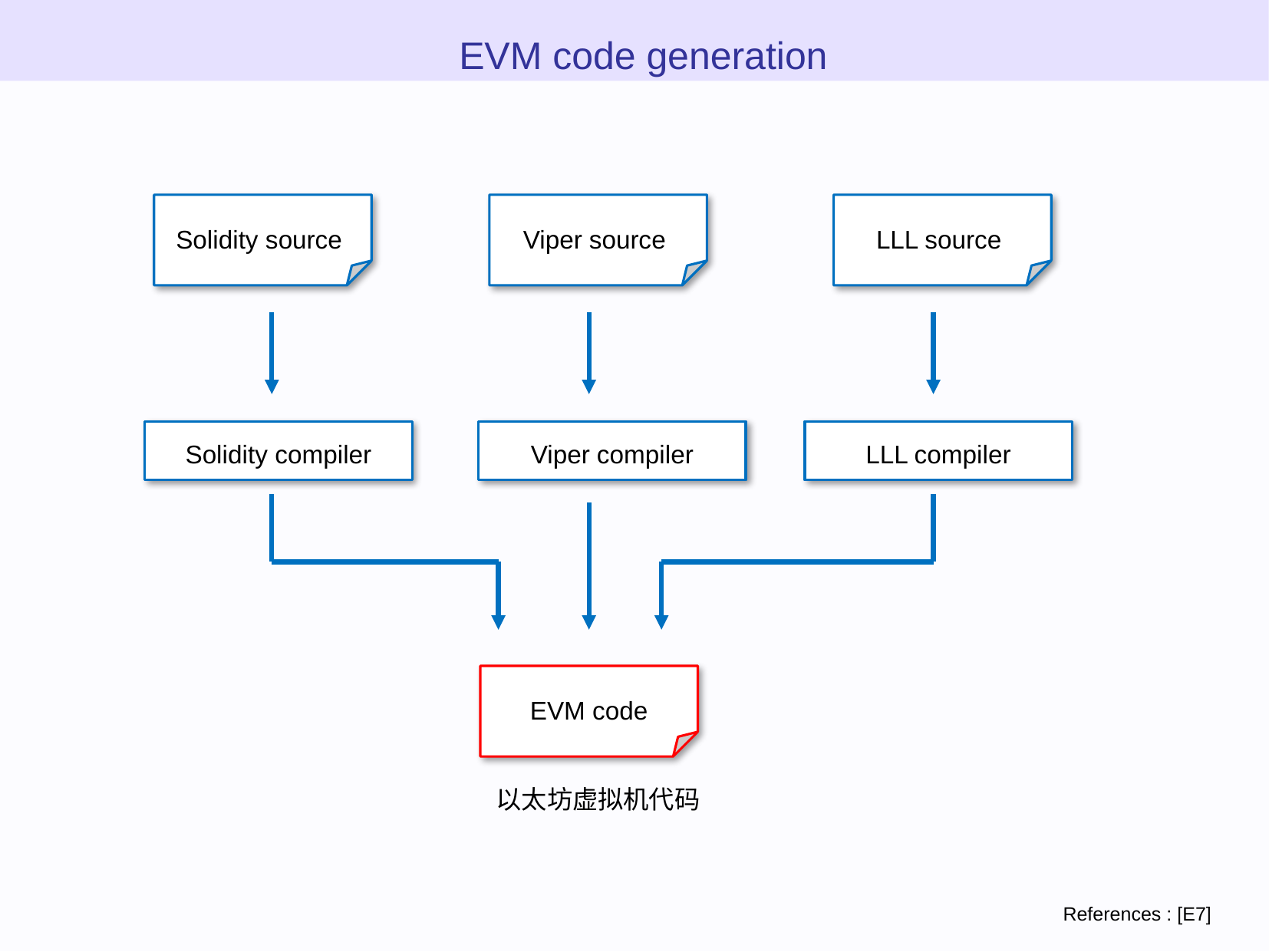

EVM code generation
Solidity source
Viper source
LLL source
Solidity compiler
Viper compiler
LLL compiler
EVM code
以太坊虚拟机代码
References : [E7]